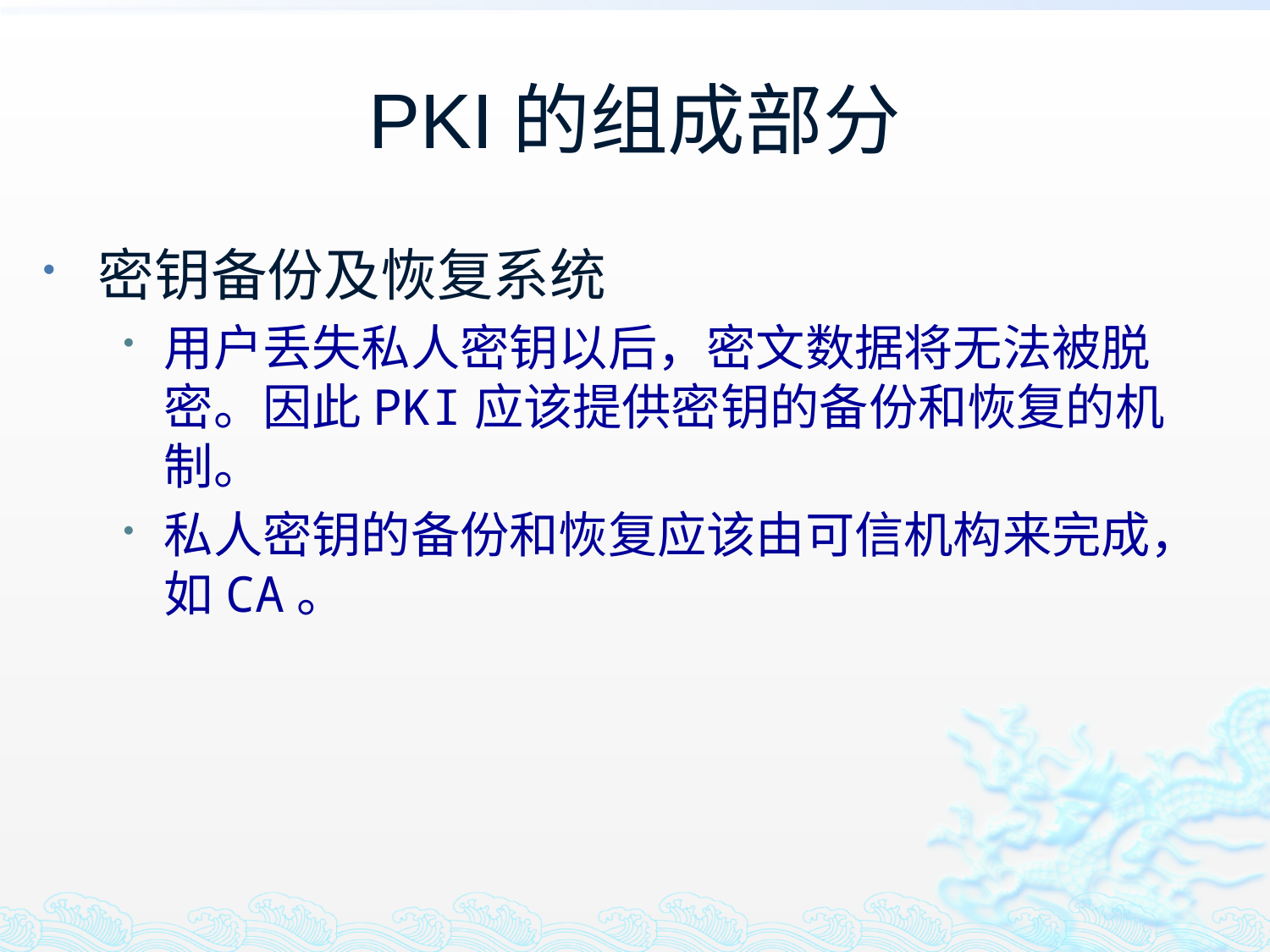

# PKI的组成部分
密钥备份及恢复系统
用户丢失私人密钥以后，密文数据将无法被脱密。因此PKI应该提供密钥的备份和恢复的机制。
私人密钥的备份和恢复应该由可信机构来完成，如CA。